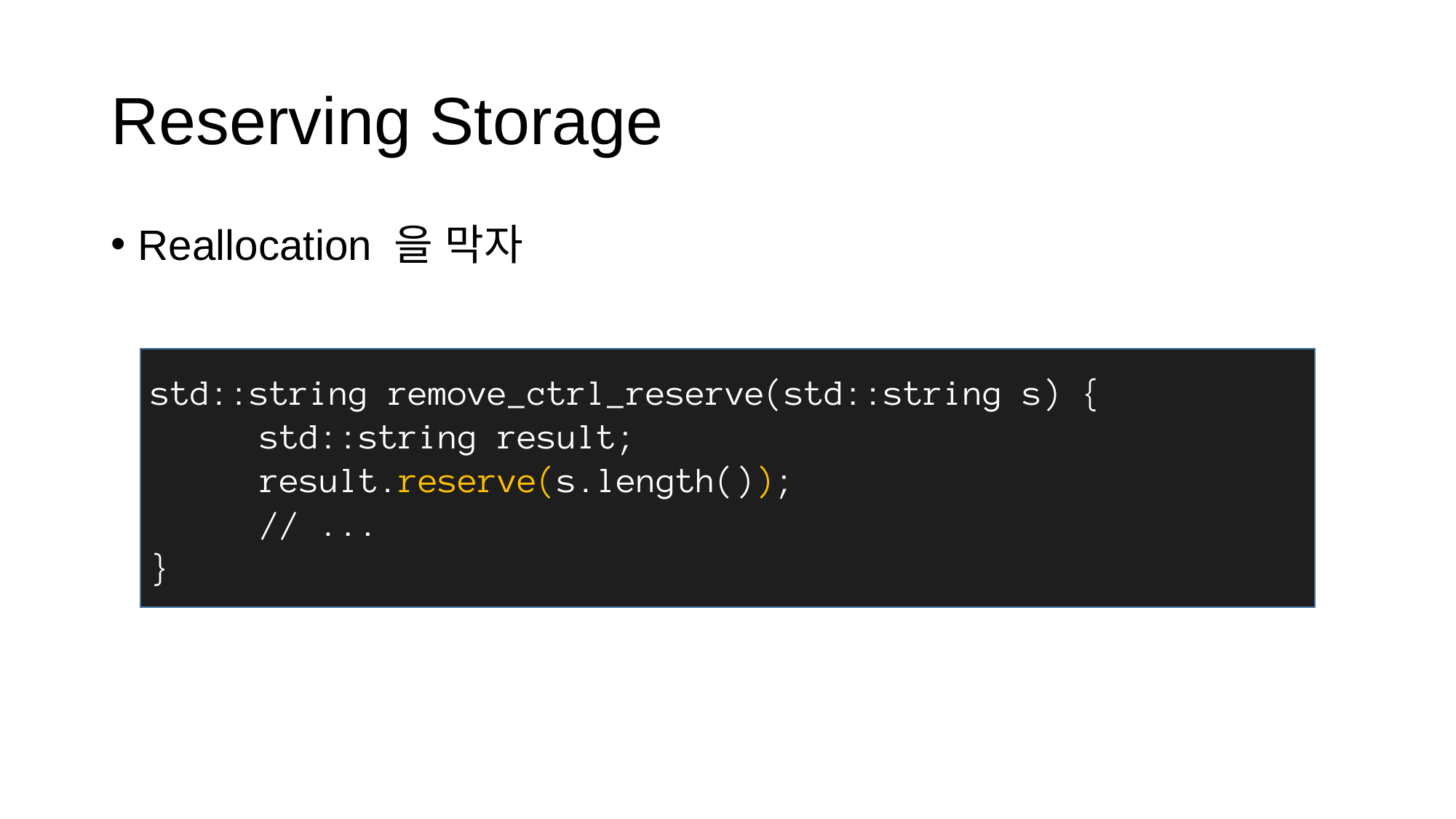

# Reserving Storage
Reallocation 을 막자
std::string remove_ctrl_reserve(std::string s) {
	std::string result;
	result.reserve(s.length());
	// ...
}